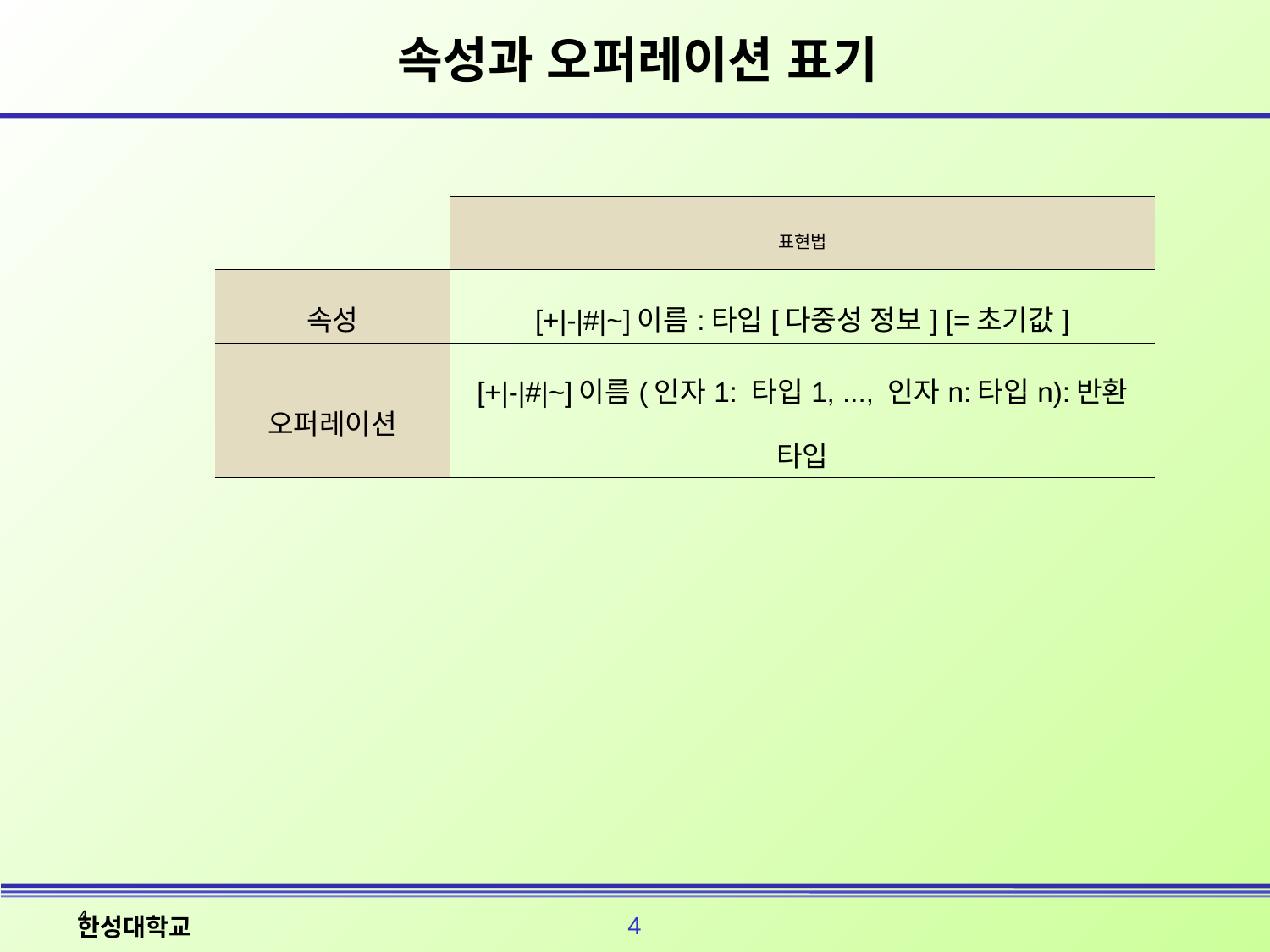

# 속성과 오퍼레이션 표기
|  | 표현법 |
| --- | --- |
| 속성 | [+|-|#|~]이름:타입[다중성 정보] [=초기값] |
| 오퍼레이션 | [+|-|#|~]이름(인자1: 타입1, ..., 인자n:타입n):반환 타입 |

4